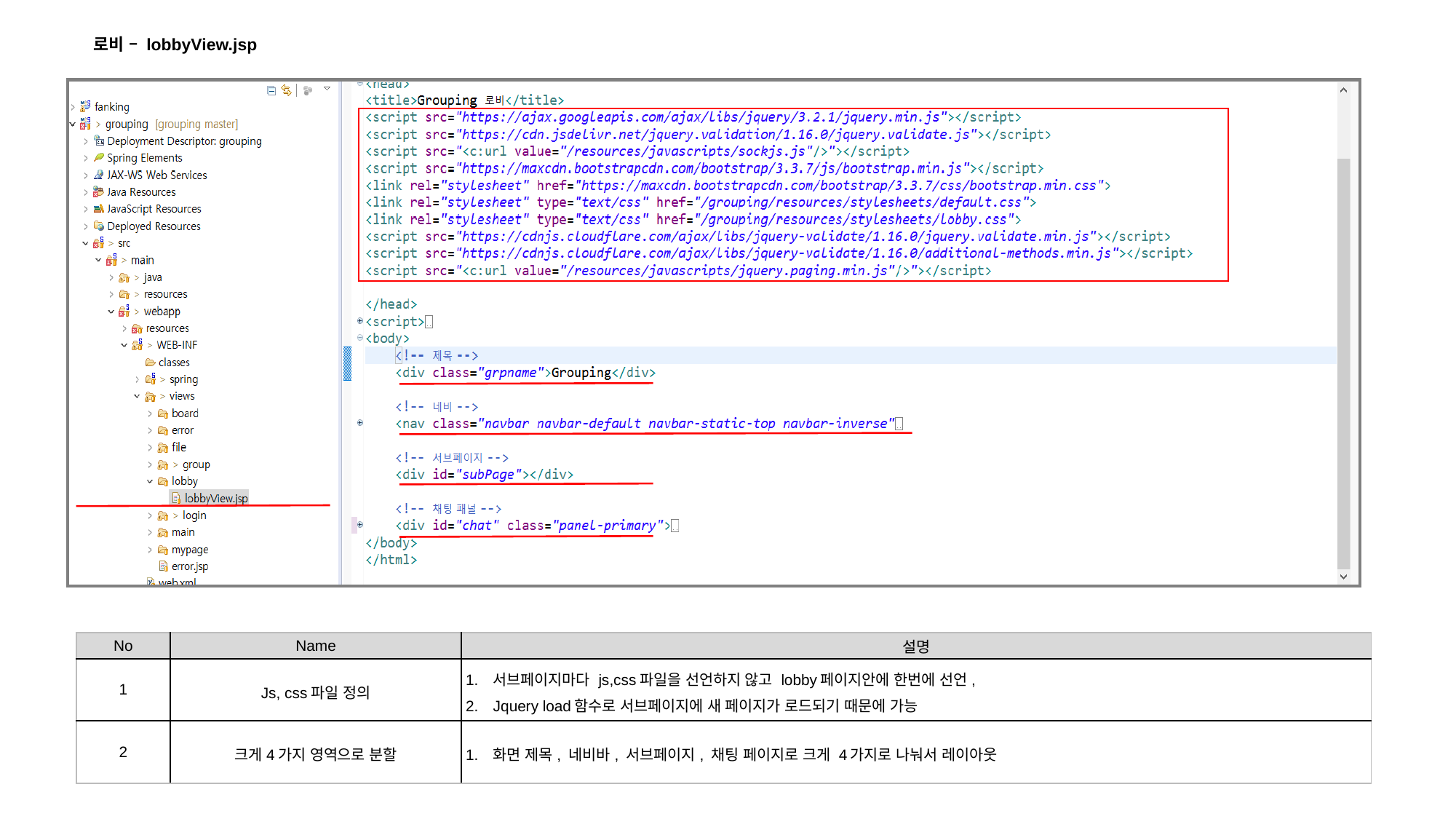

로비 – lobbyView.jsp

| No | Name | 설명 |
| --- | --- | --- |
| 1 | Js, css파일 정의 | 서브페이지마다 js,css파일을 선언하지 않고 lobby페이지안에 한번에 선언, Jquery load함수로 서브페이지에 새 페이지가 로드되기 때문에 가능 |
| 2 | 크게4가지 영역으로 분할 | 화면 제목, 네비바, 서브페이지, 채팅 페이지로 크게 4가지로 나눠서 레이아웃 |